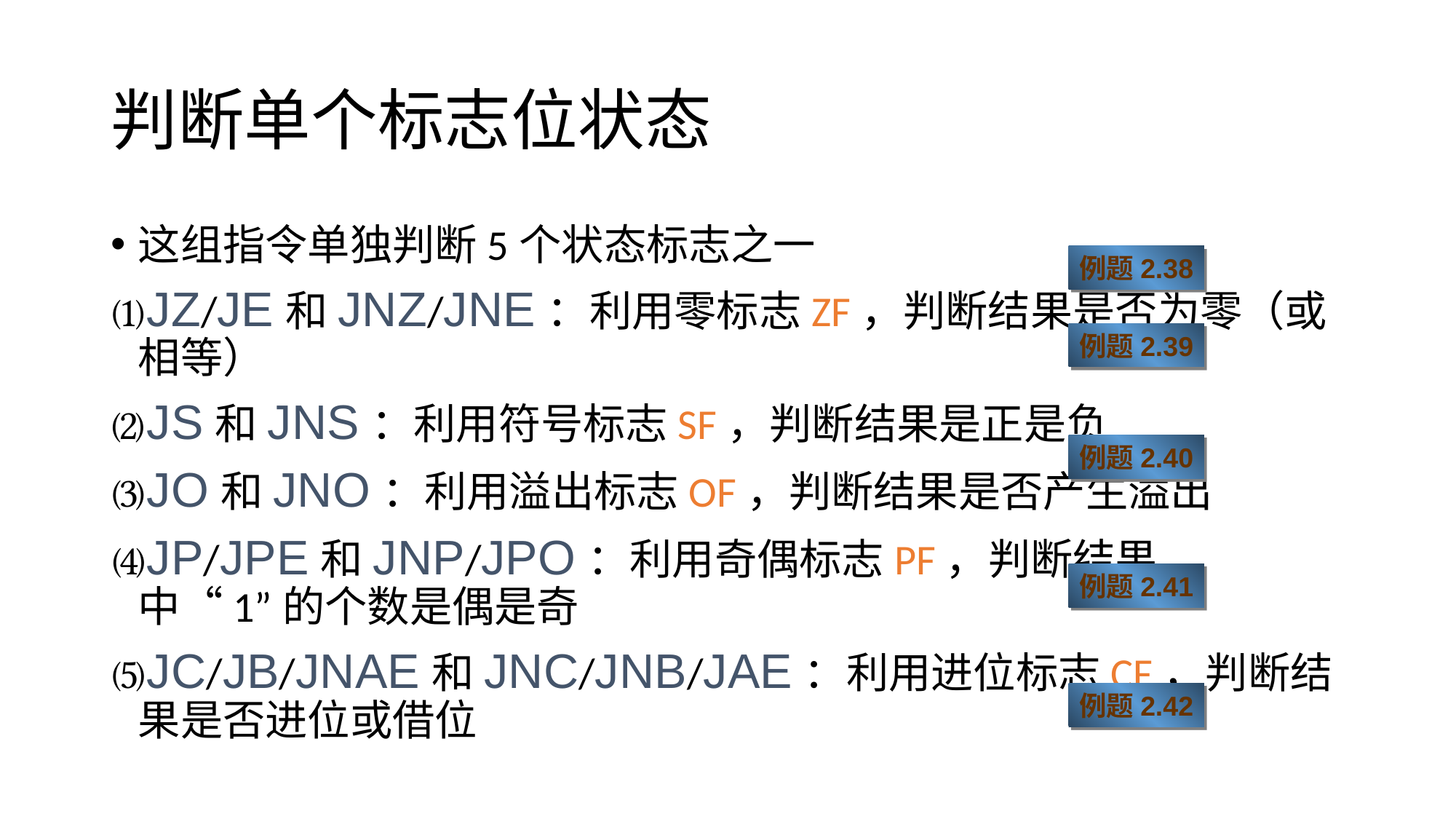

# 判断单个标志位状态
这组指令单独判断5个状态标志之一
⑴JZ/JE和JNZ/JNE：利用零标志ZF，判断结果是否为零（或相等）
⑵JS和JNS：利用符号标志SF，判断结果是正是负
⑶JO和JNO：利用溢出标志OF，判断结果是否产生溢出
⑷JP/JPE和JNP/JPO：利用奇偶标志PF，判断结果中“1”的个数是偶是奇
⑸JC/JB/JNAE和JNC/JNB/JAE：利用进位标志CF，判断结果是否进位或借位
例题2.38
例题2.39
例题2.40
例题2.41
例题2.42